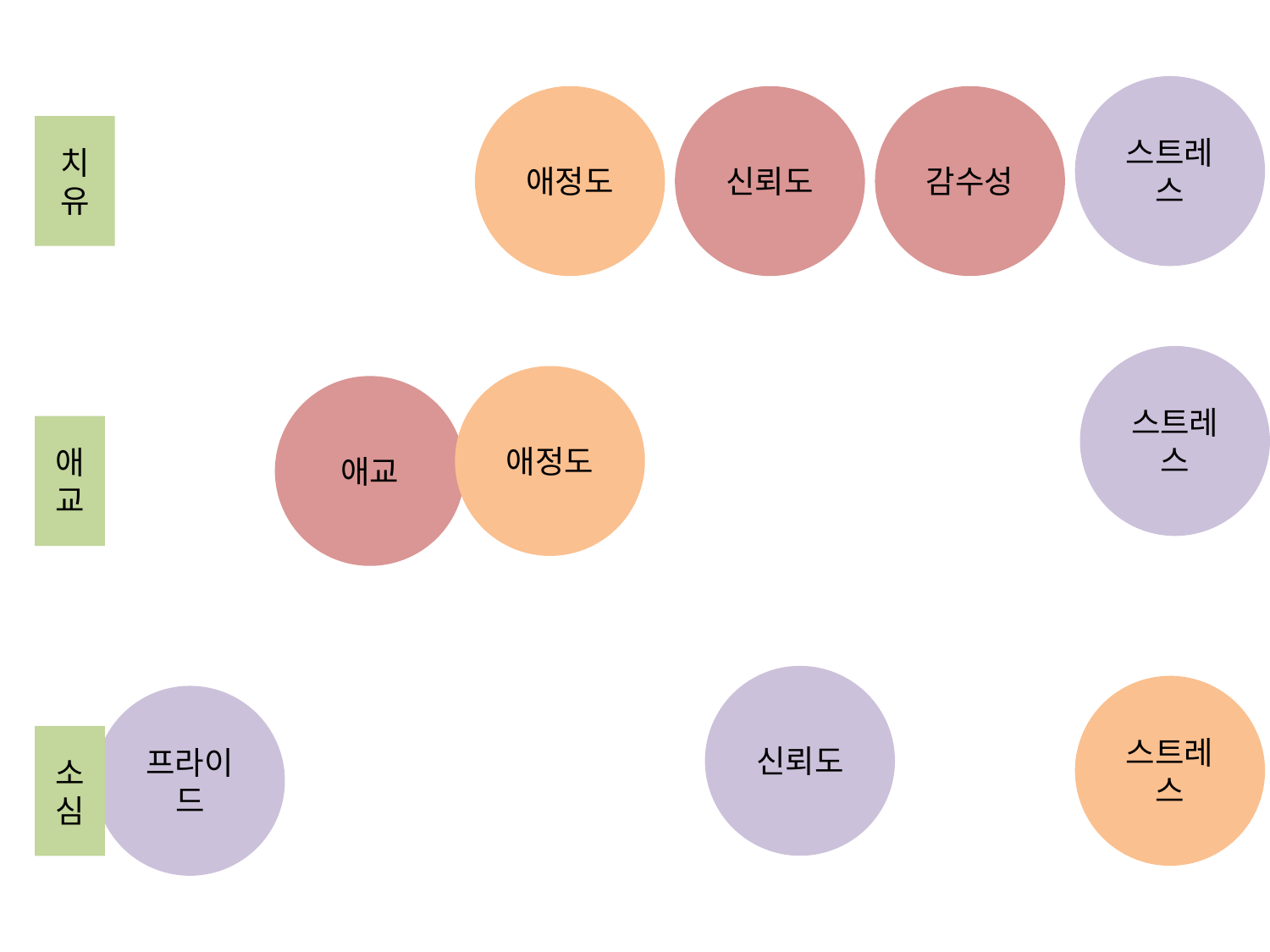

스트레스
애정도
신뢰도
감수성
치유
스트레스
애정도
애교
애교
신뢰도
스트레스
프라이드
소심